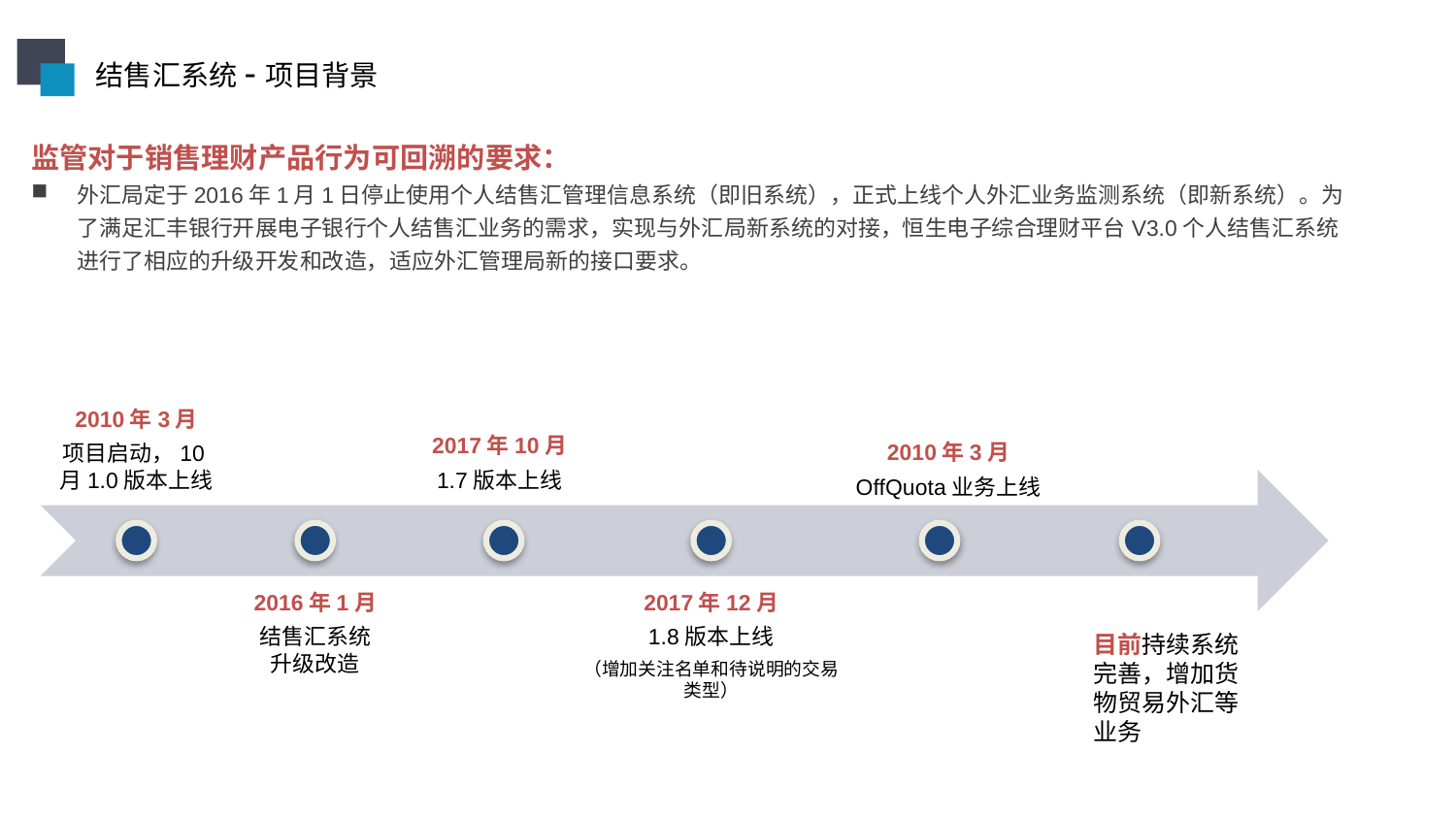

结售汇系统-项目背景
监管对于销售理财产品行为可回溯的要求：
外汇局定于2016年1月1日停止使用个人结售汇管理信息系统（即旧系统），正式上线个人外汇业务监测系统（即新系统）。为了满足汇丰银行开展电子银行个人结售汇业务的需求，实现与外汇局新系统的对接，恒生电子综合理财平台V3.0个人结售汇系统进行了相应的升级开发和改造，适应外汇管理局新的接口要求。
2010年3月
项目启动，10月1.0版本上线
2016年1月
结售汇系统升级改造
2017年10月
1.7版本上线
2017年12月
1.8版本上线
（增加关注名单和待说明的交易类型）
2010年3月
OffQuota业务上线

目前持续系统完善，增加货物贸易外汇等业务